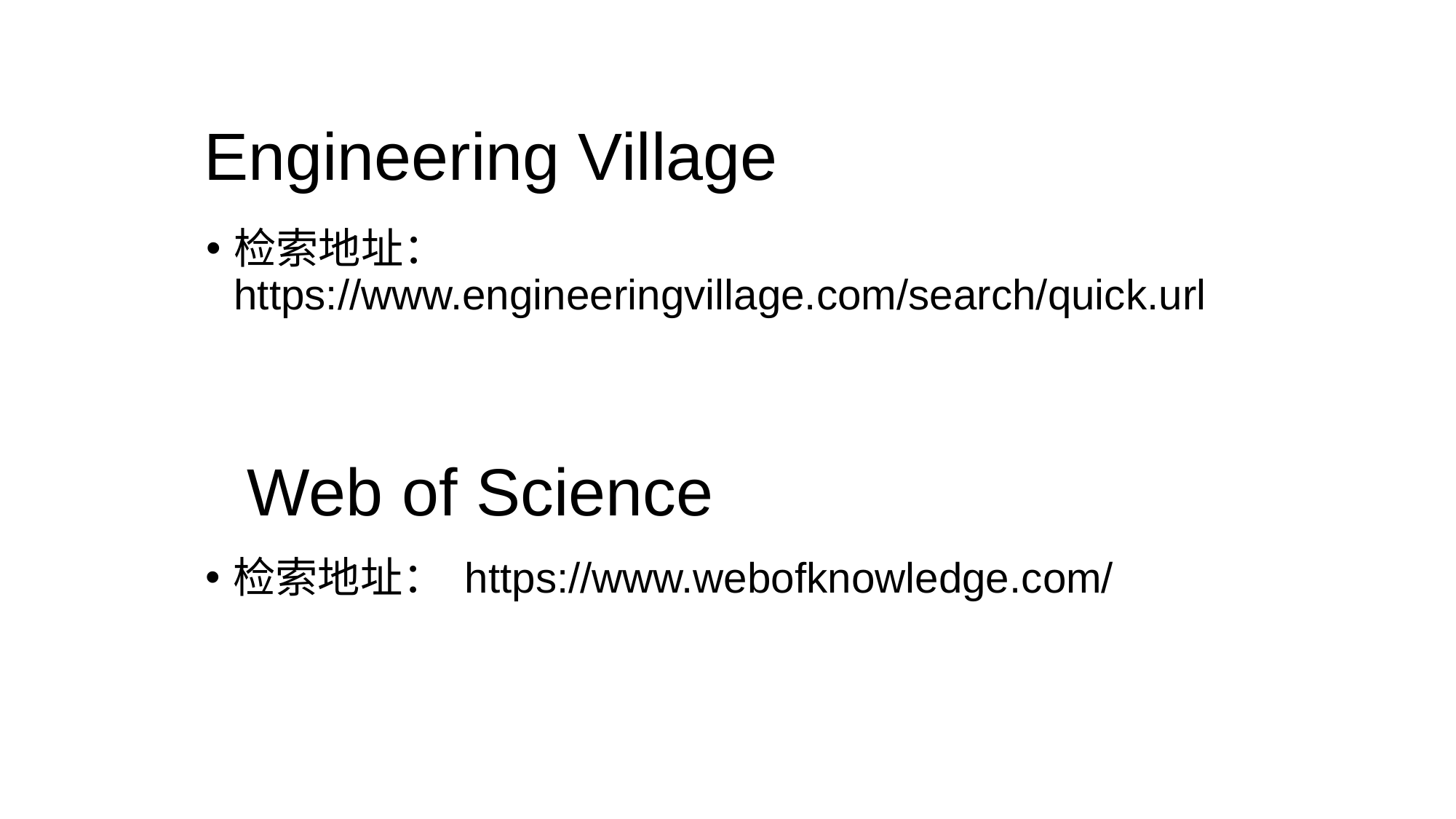

Engineering Village
检索地址： https://www.engineeringvillage.com/search/quick.url

# Web of Science
检索地址： https://www.webofknowledge.com/